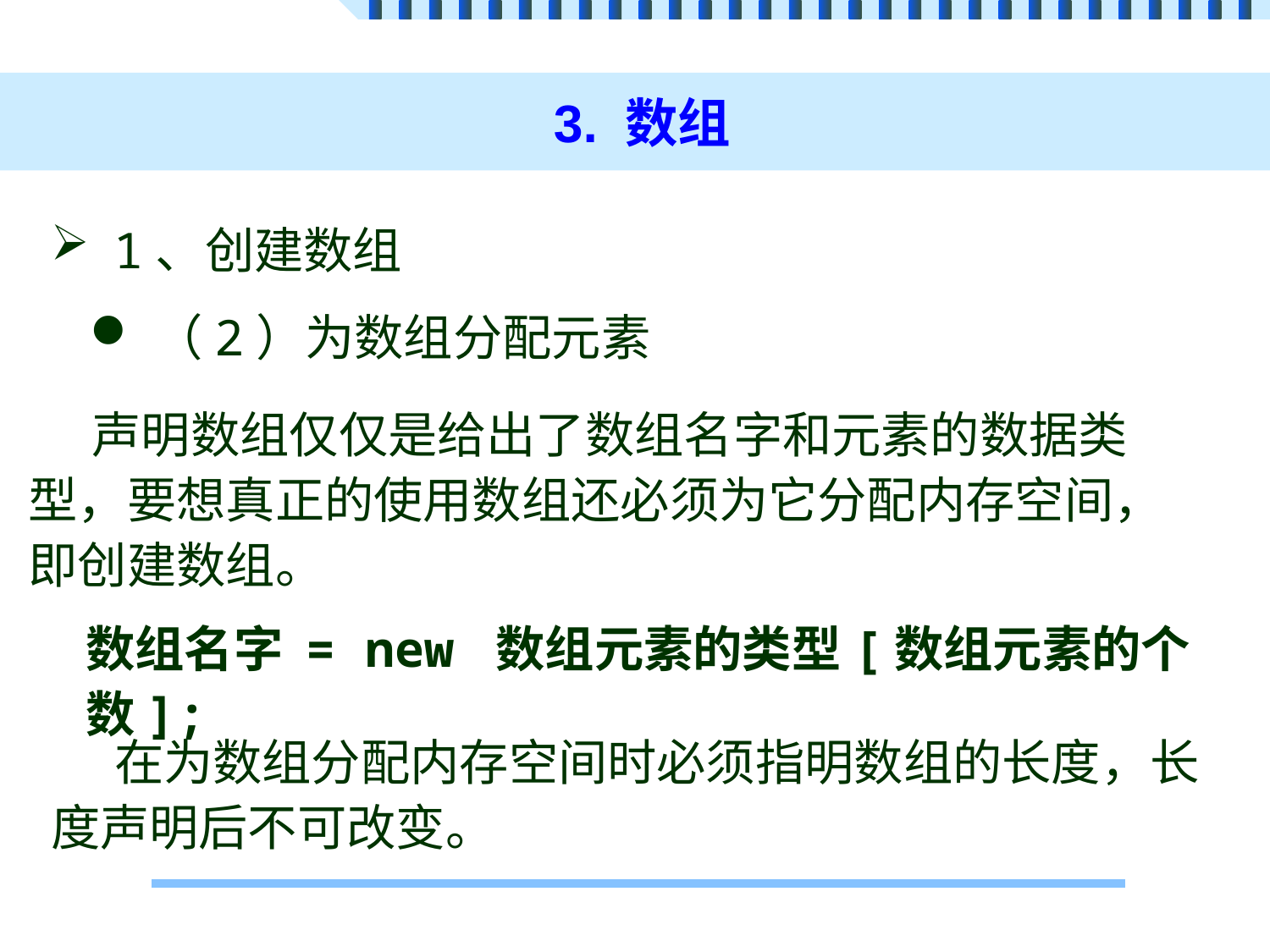

# 3. 数组
1、创建数组
（2）为数组分配元素
声明数组仅仅是给出了数组名字和元素的数据类型，要想真正的使用数组还必须为它分配内存空间，即创建数组。
数组名字 = new 数组元素的类型[数组元素的个数];
在为数组分配内存空间时必须指明数组的长度，长度声明后不可改变。